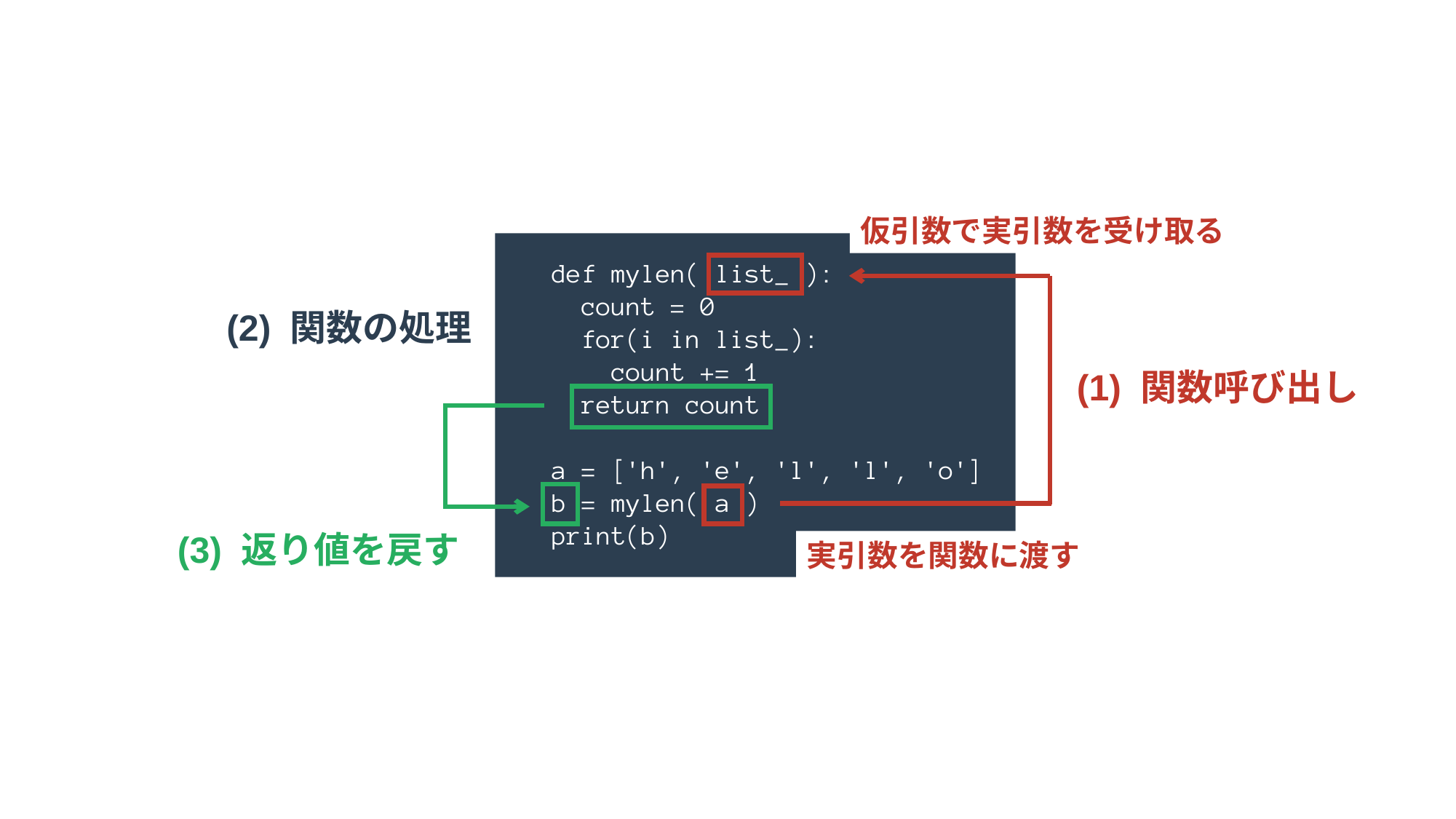

仮引数で実引数を受け取る

def mylen( list_ ):
  count = 0
  for(i in list_):
    count += 1
  return count

a = ['h', 'e', 'l', 'l', 'o']
b = mylen( a )
print(b)

(2) 関数の処理
(1) 関数呼び出し

(3) 返り値を戻す
実引数を関数に渡す